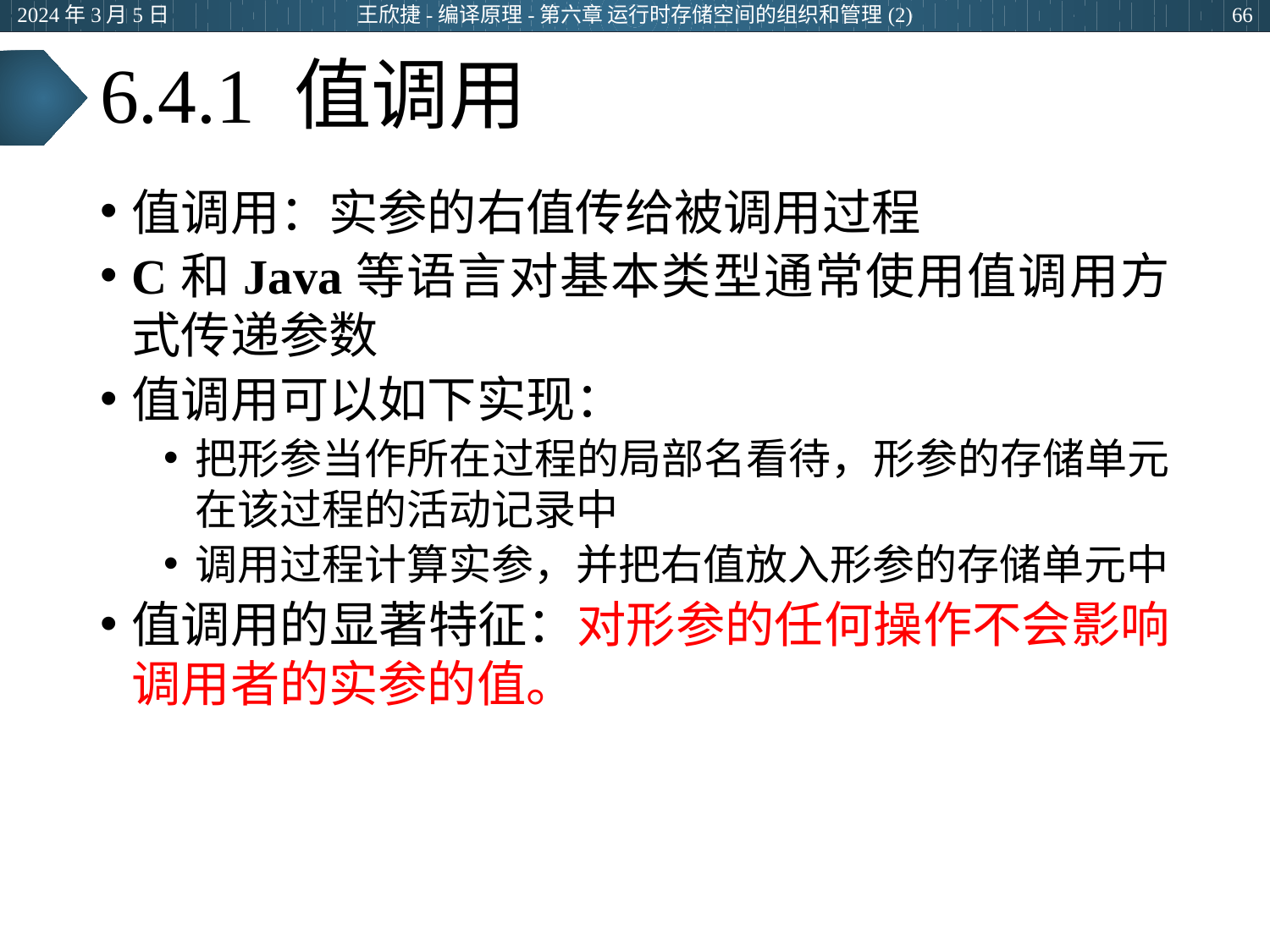

王欣捷-编译原理-第六章 运行时存储空间的组织和管理(2)
2024年3月5日
66
# 6.4.1 值调用
值调用：实参的右值传给被调用过程
C和Java等语言对基本类型通常使用值调用方式传递参数
值调用可以如下实现：
把形参当作所在过程的局部名看待，形参的存储单元在该过程的活动记录中
调用过程计算实参，并把右值放入形参的存储单元中
值调用的显著特征：对形参的任何操作不会影响调用者的实参的值。